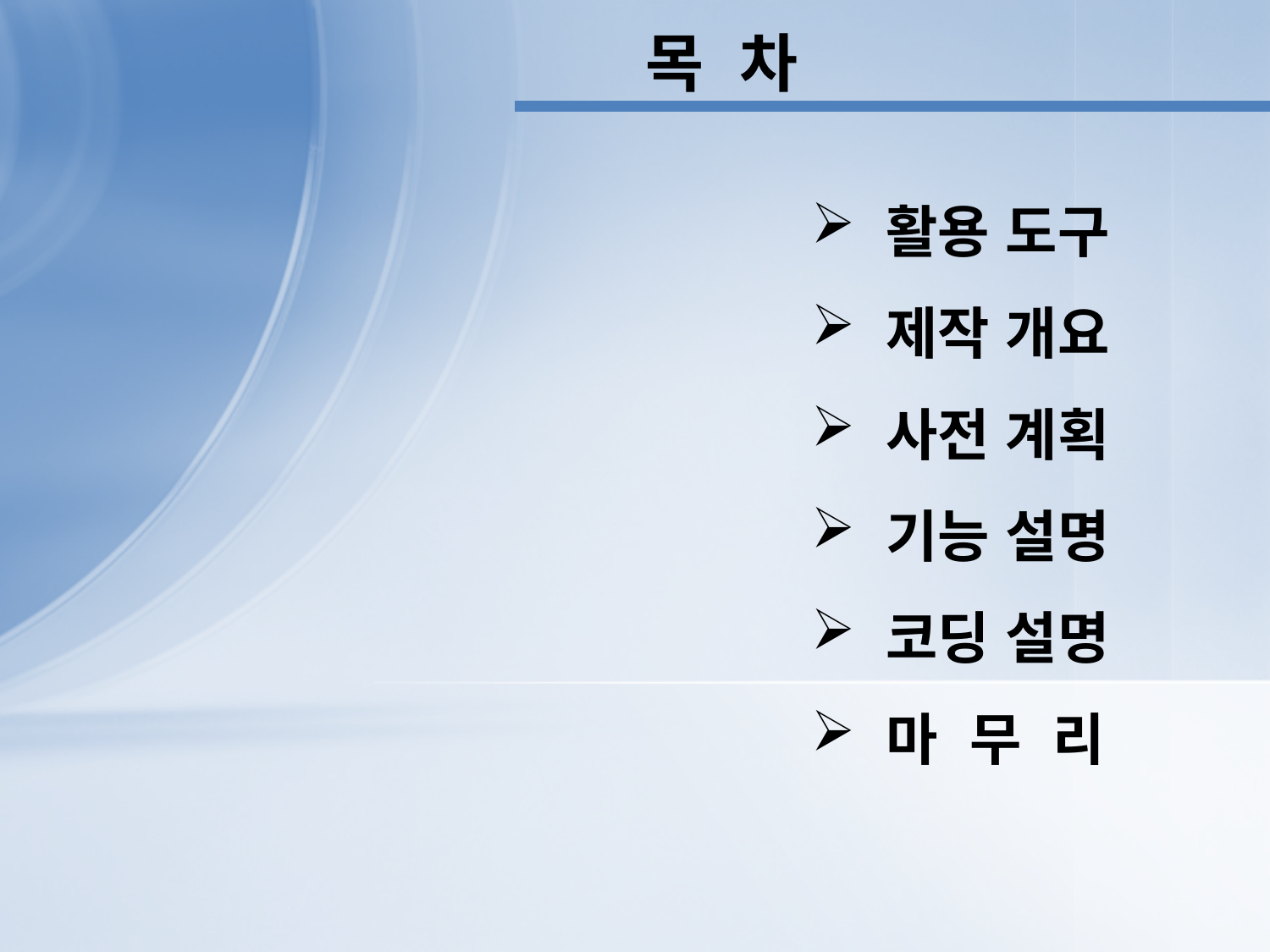

목  차
 활용 도구
 제작 개요
 사전 계획
 기능 설명
 코딩 설명
 마  무  리